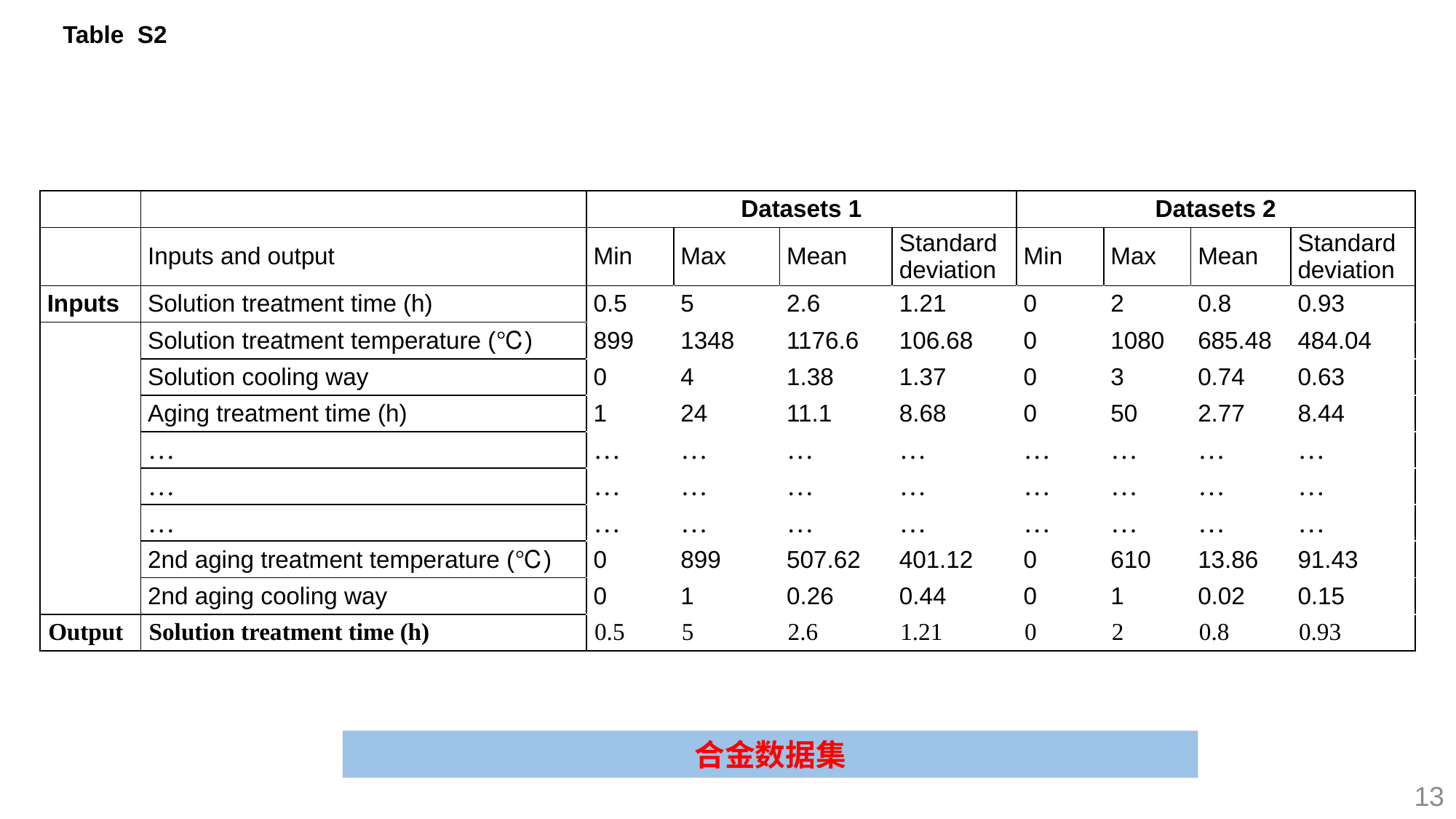

Table  S2
|  |  | Datasets 1 |  |  |  | Datasets 2 |  |  |  |
| --- | --- | --- | --- | --- | --- | --- | --- | --- | --- |
|  | Inputs and output | Min | Max | Mean | Standard deviation | Min | Max | Mean | Standard deviation |
| Inputs | Solution treatment time (h) | 0.5 | 5 | 2.6 | 1.21 | 0 | 2 | 0.8 | 0.93 |
|  | Solution treatment temperature (℃) | 899 | 1348 | 1176.6 | 106.68 | 0 | 1080 | 685.48 | 484.04 |
|  | Solution cooling way | 0 | 4 | 1.38 | 1.37 | 0 | 3 | 0.74 | 0.63 |
|  | Aging treatment time (h) | 1 | 24 | 11.1 | 8.68 | 0 | 50 | 2.77 | 8.44 |
|  | … | … | … | … | … | … | … | … | … |
|  | … | … | … | … | … | … | … | … | … |
|  | … | … | … | … | … | … | … | … | … |
|  | 2nd aging treatment temperature (℃) | 0 | 899 | 507.62 | 401.12 | 0 | 610 | 13.86 | 91.43 |
|  | 2nd aging cooling way | 0 | 1 | 0.26 | 0.44 | 0 | 1 | 0.02 | 0.15 |
| Output | Solution treatment time (h) | 0.5 | 5 | 2.6 | 1.21 | 0 | 2 | 0.8 | 0.93 |
合金数据集
13